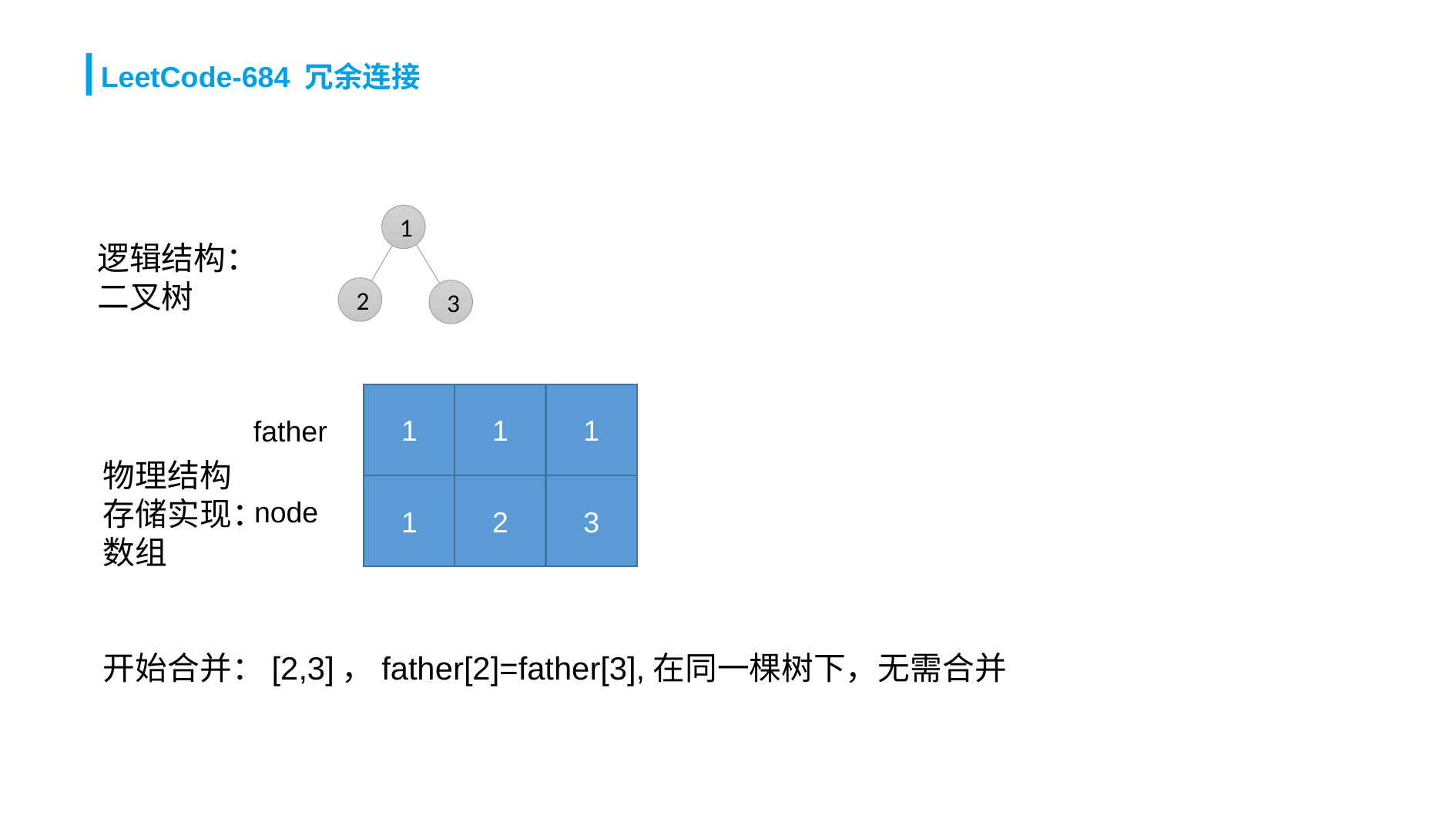

LeetCode-684 冗余连接
1
逻辑结构：二叉树
2
3
1
1
1
father
物理结构存储实现：数组
1
2
3
node
开始合并：[2,3]，father[2]=father[3],在同一棵树下，无需合并